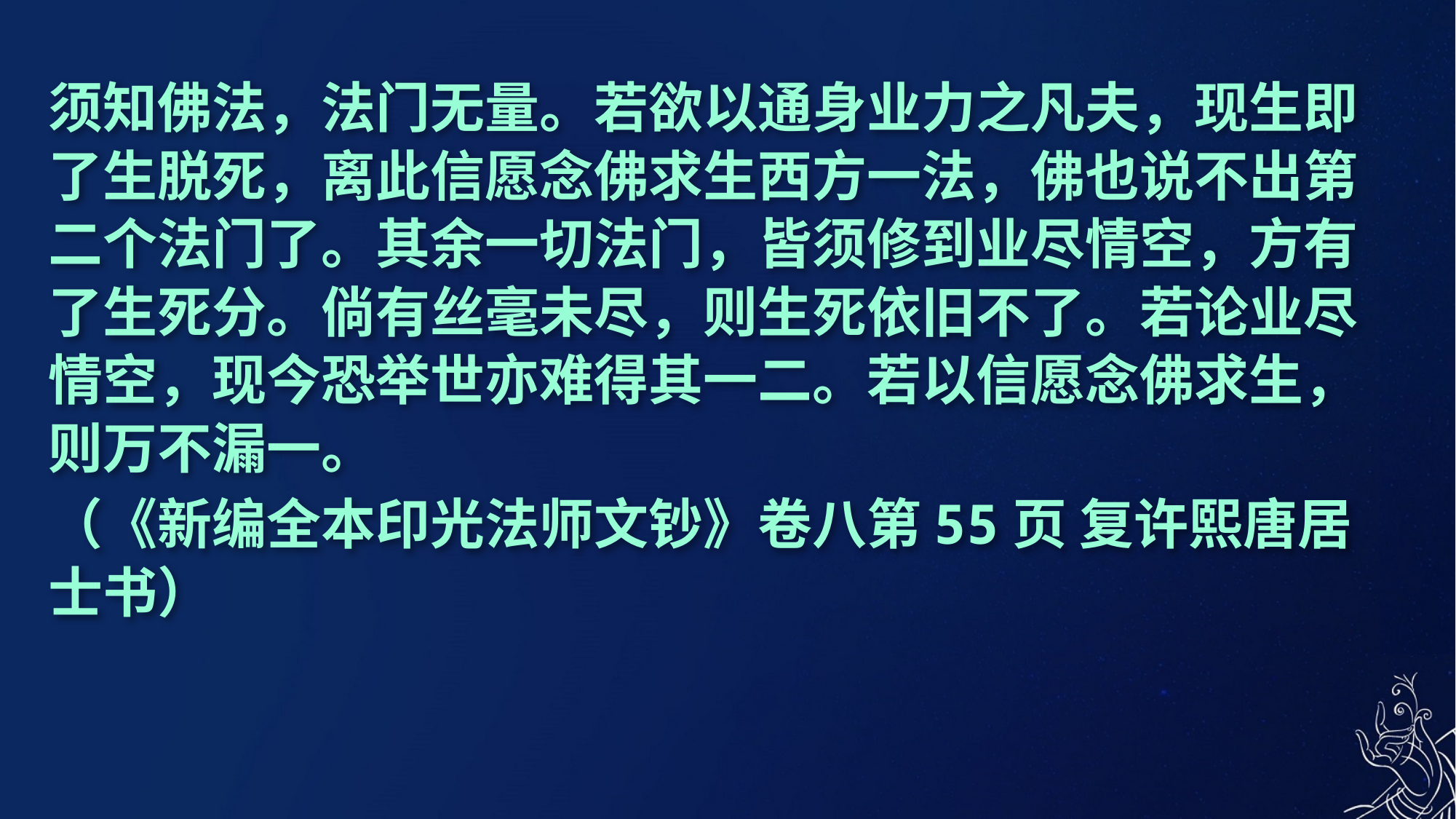

须知佛法，法门无量。若欲以通身业力之凡夫，现生即了生脱死，离此信愿念佛求生西方一法，佛也说不出第二个法门了。其余一切法门，皆须修到业尽情空，方有了生死分。倘有丝毫未尽，则生死依旧不了。若论业尽情空，现今恐举世亦难得其一二。若以信愿念佛求生，则万不漏一。
（《新编全本印光法师文钞》卷八第55页 复许熙唐居士书）